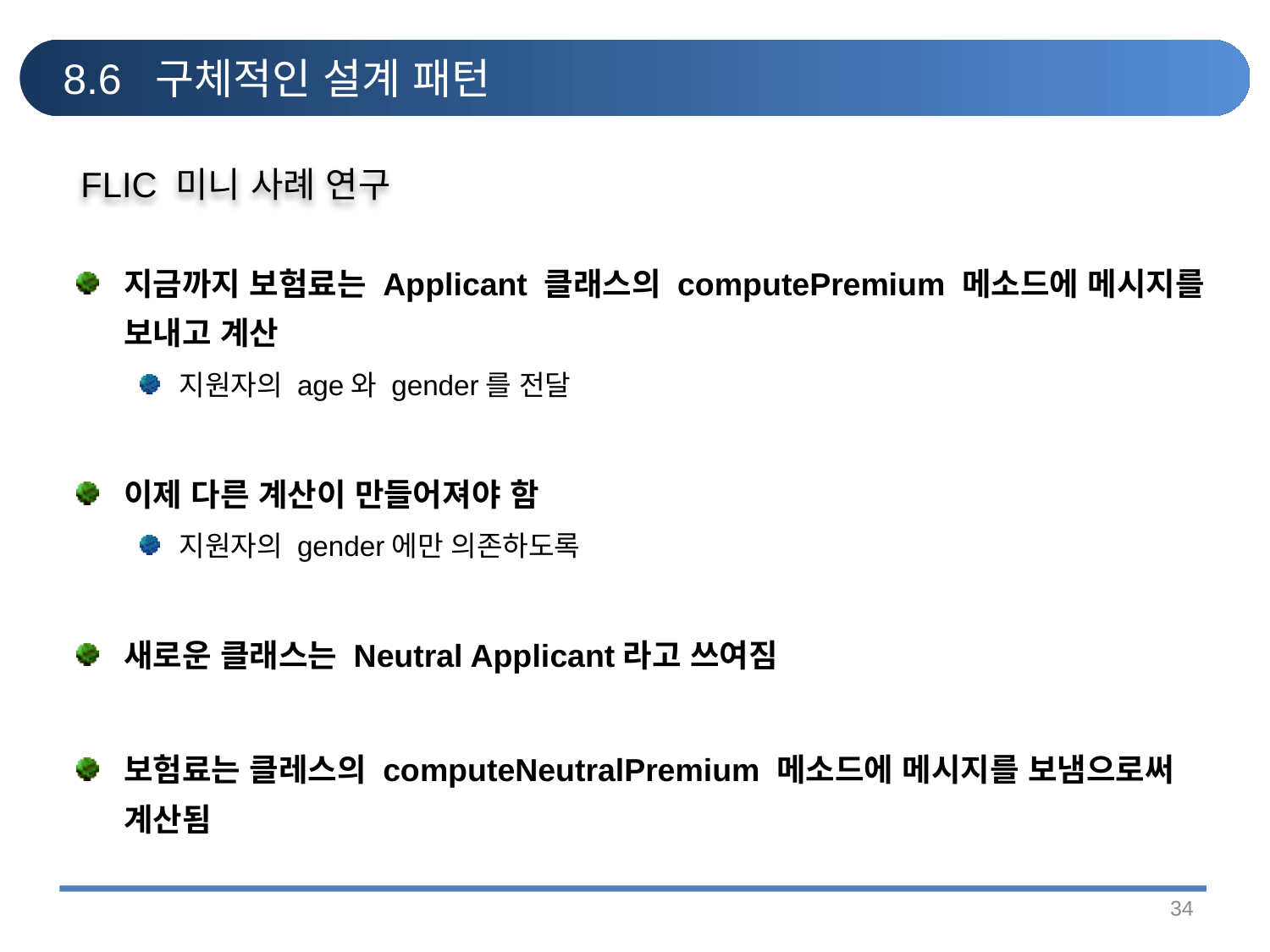

# 8.6  구체적인 설계 패턴
FLIC 미니 사례 연구
지금까지 보험료는 Applicant 클래스의 computePremium 메소드에 메시지를 보내고 계산
지원자의 age와 gender를 전달

이제 다른 계산이 만들어져야 함
지원자의 gender에만 의존하도록

새로운 클래스는 Neutral Applicant라고 쓰여짐

보험료는 클레스의 computeNeutralPremium 메소드에 메시지를 보냄으로써 계산됨
34